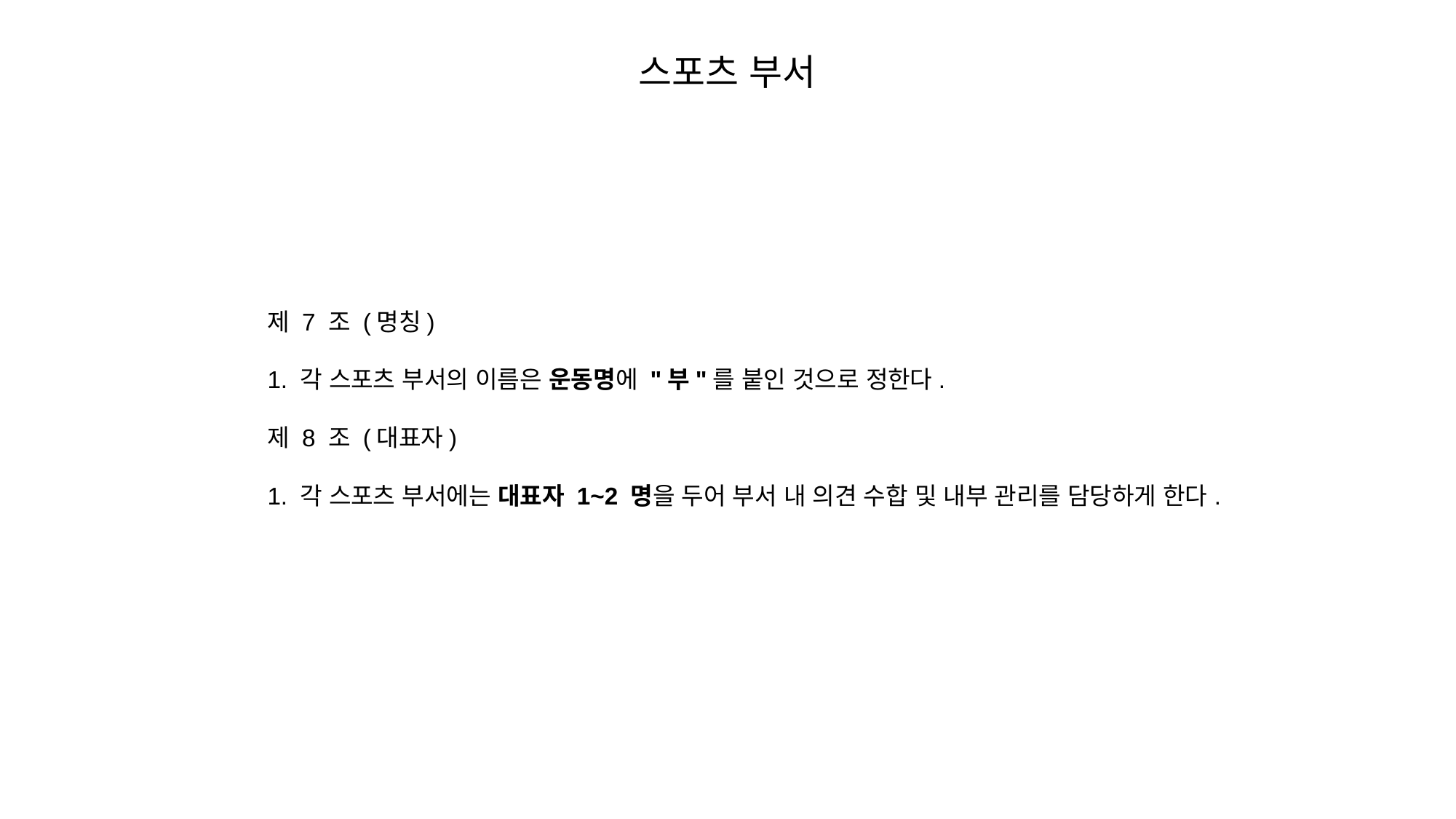

스포츠 부서
제 7 조 (명칭)
1. 각 스포츠 부서의 이름은 운동명에 "부"를 붙인 것으로 정한다.
제 8 조 (대표자)
1. 각 스포츠 부서에는 대표자 1~2 명을 두어 부서 내 의견 수합 및 내부 관리를 담당하게 한다.